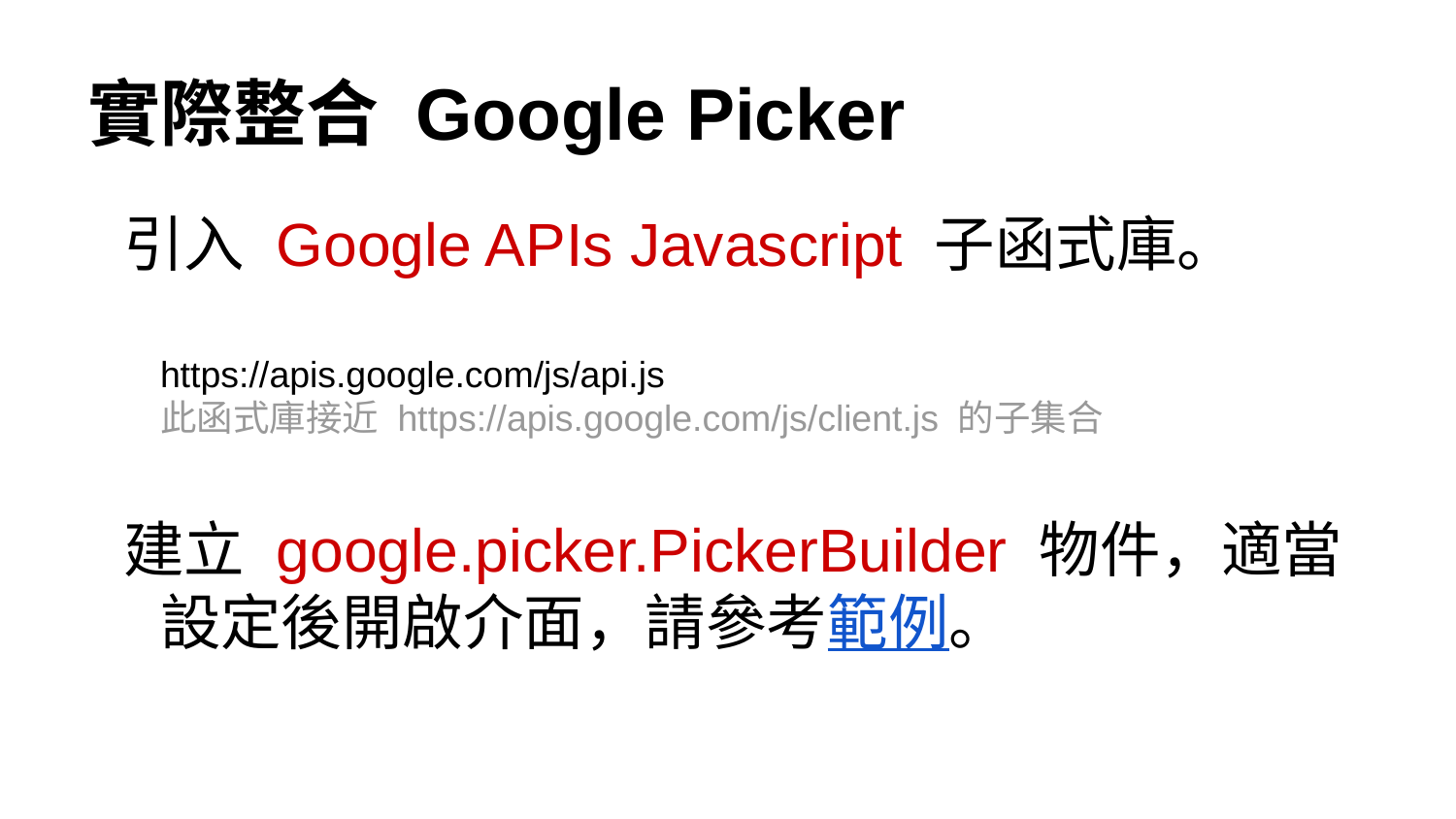

# 實際整合 Google Picker
引入 Google APIs Javascript 子函式庫。
https://apis.google.com/js/api.js
此函式庫接近 https://apis.google.com/js/client.js 的子集合

建立 google.picker.PickerBuilder 物件，適當設定後開啟介面，請參考範例。